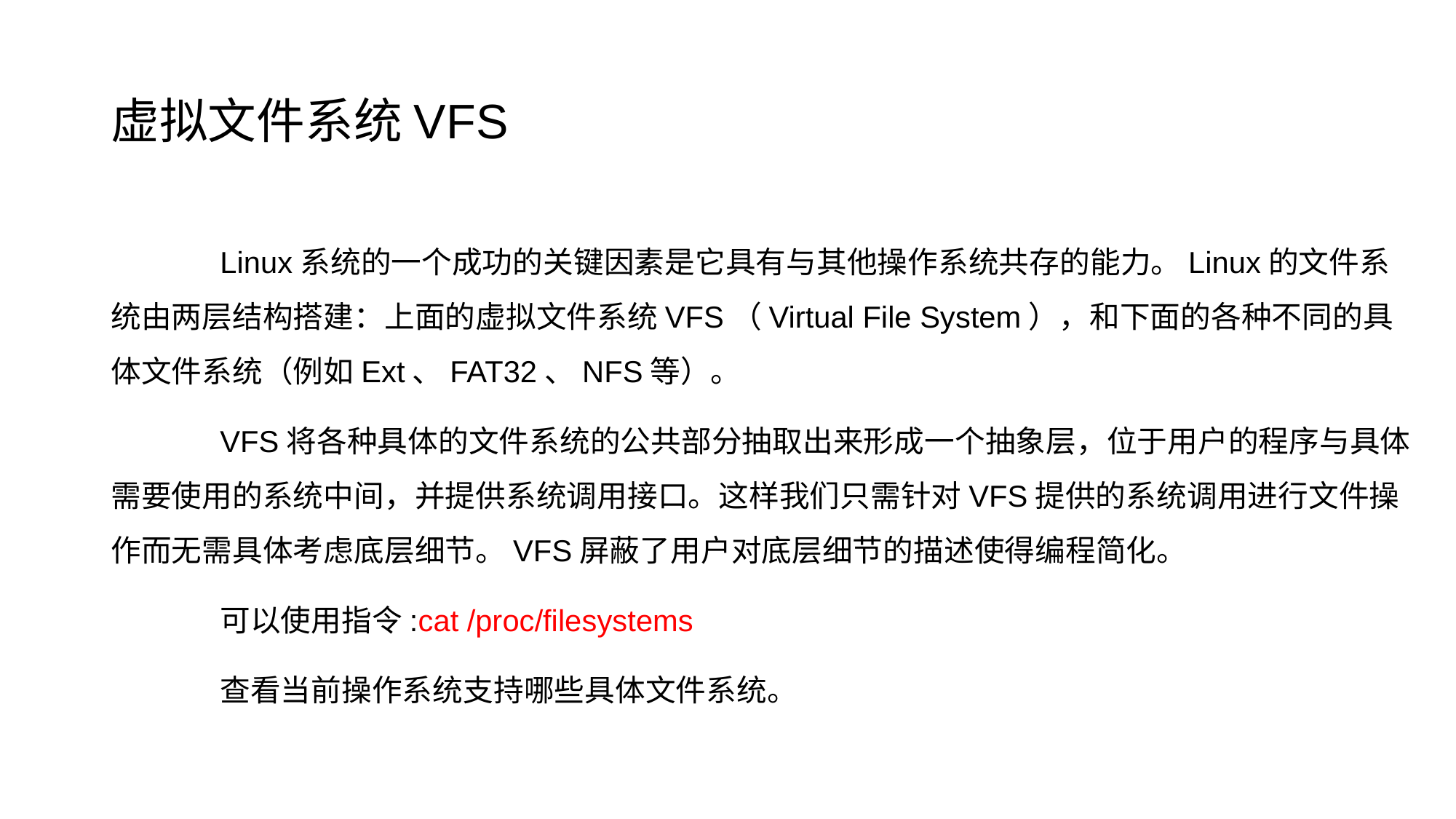

# 虚拟文件系统VFS
	Linux系统的一个成功的关键因素是它具有与其他操作系统共存的能力。Linux的文件系统由两层结构搭建：上面的虚拟文件系统VFS（Virtual File System），和下面的各种不同的具体文件系统（例如Ext、FAT32、NFS等）。
	VFS将各种具体的文件系统的公共部分抽取出来形成一个抽象层，位于用户的程序与具体需要使用的系统中间，并提供系统调用接口。这样我们只需针对VFS提供的系统调用进行文件操作而无需具体考虑底层细节。VFS屏蔽了用户对底层细节的描述使得编程简化。
	可以使用指令:cat /proc/filesystems
	查看当前操作系统支持哪些具体文件系统。